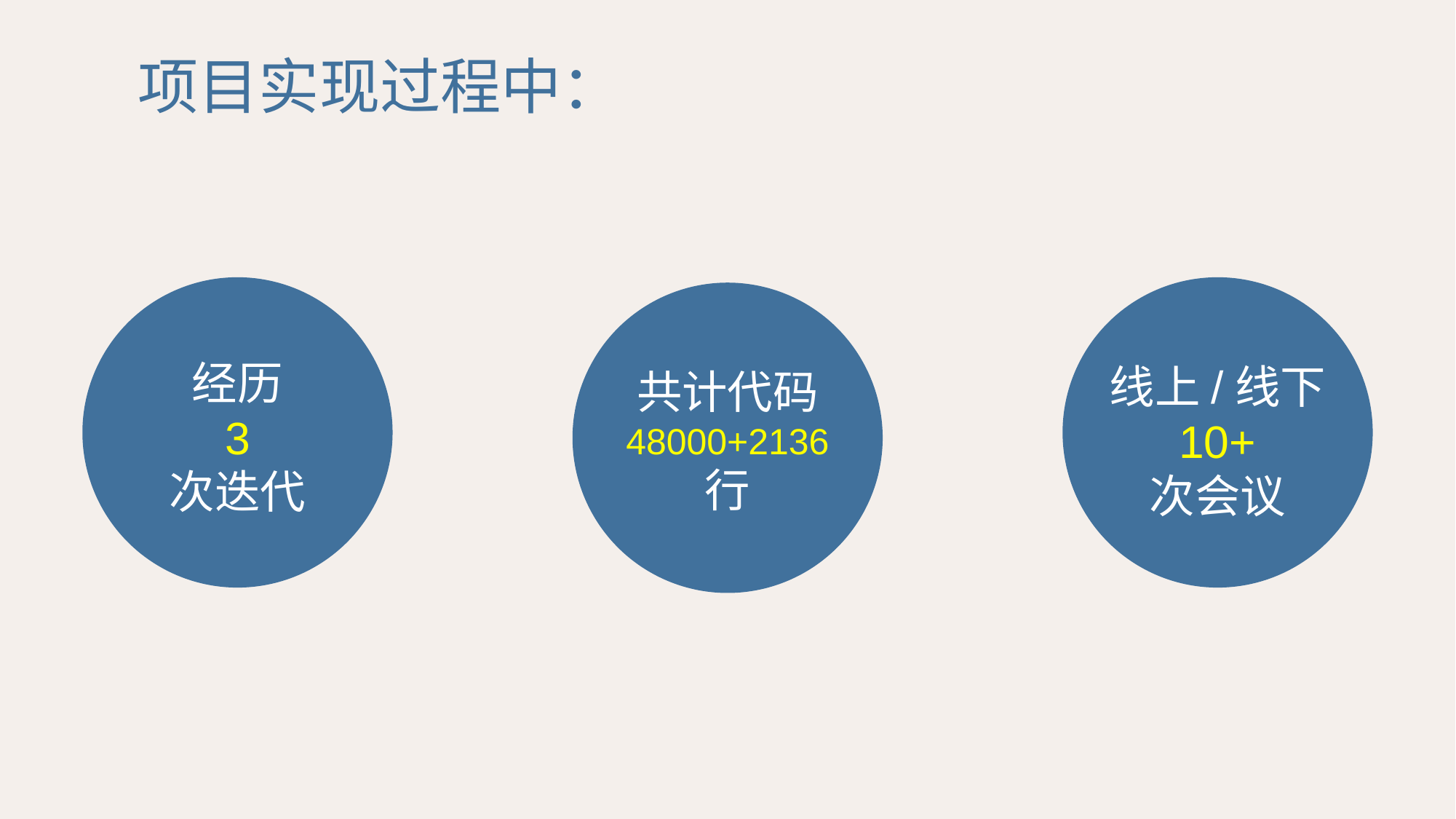

项目实现过程中：

经历
3
次迭代

线上/线下
10+
次会议

共计代码
48000+2136
行